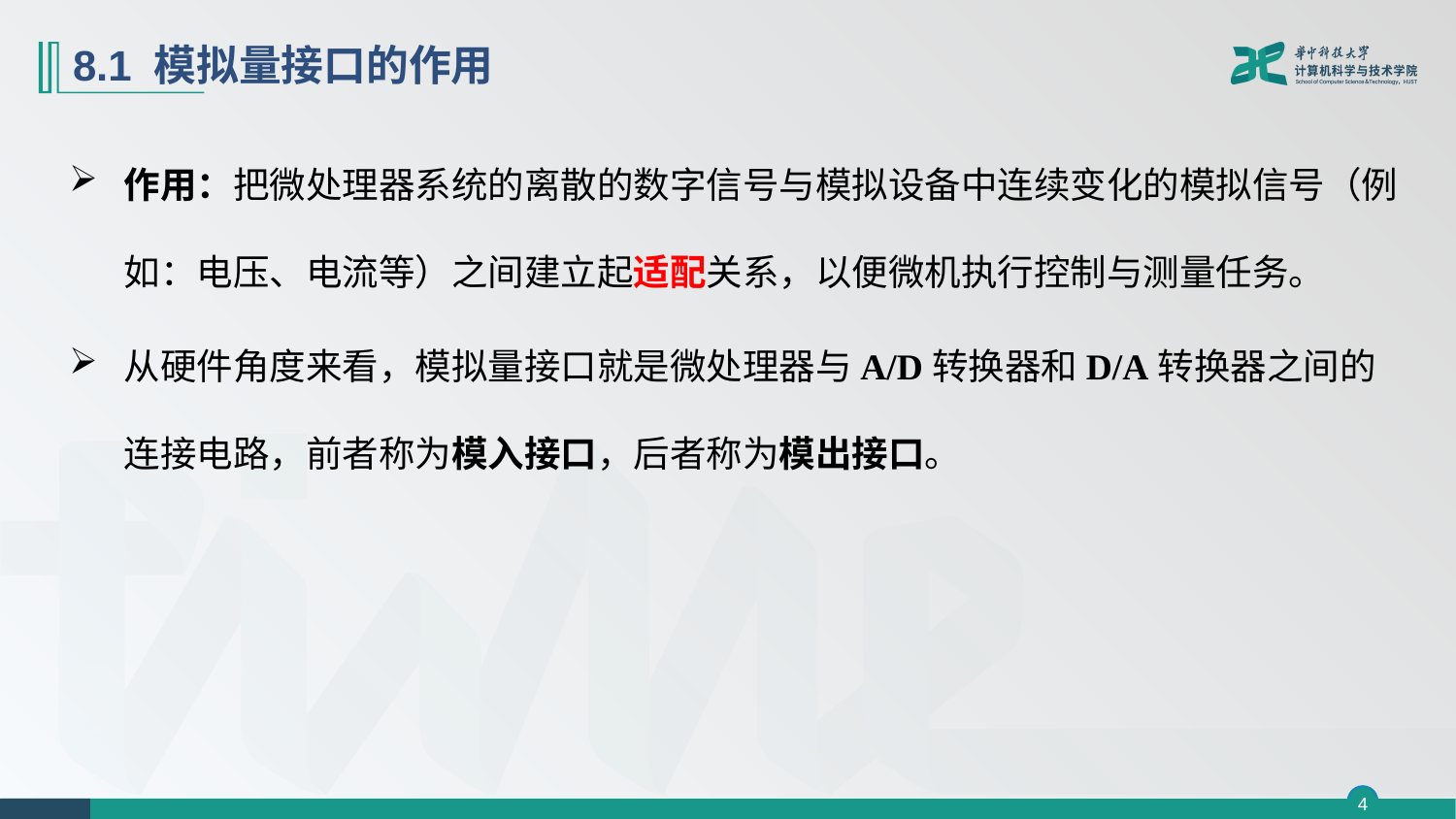

# 8.1 模拟量接口的作用
作用：把微处理器系统的离散的数字信号与模拟设备中连续变化的模拟信号（例如：电压、电流等）之间建立起适配关系，以便微机执行控制与测量任务。
从硬件角度来看，模拟量接口就是微处理器与A/D转换器和D/A转换器之间的连接电路，前者称为模入接口，后者称为模出接口。